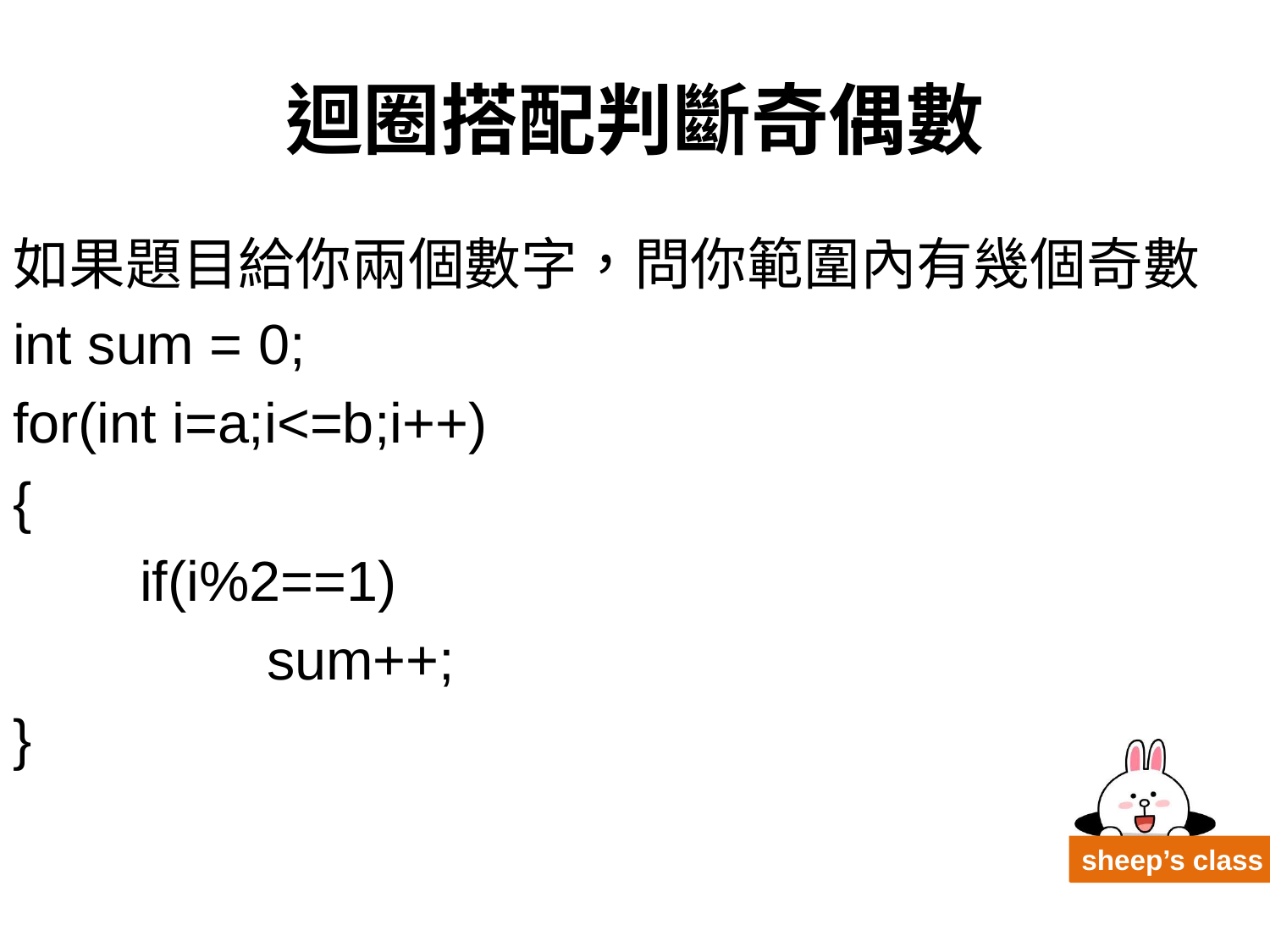

# 迴圈搭配判斷奇偶數
如果題目給你兩個數字，問你範圍內有幾個奇數
int sum = 0;
for(int i=a;i<=b;i++)
{
	if(i%2==1)
		sum++;
}